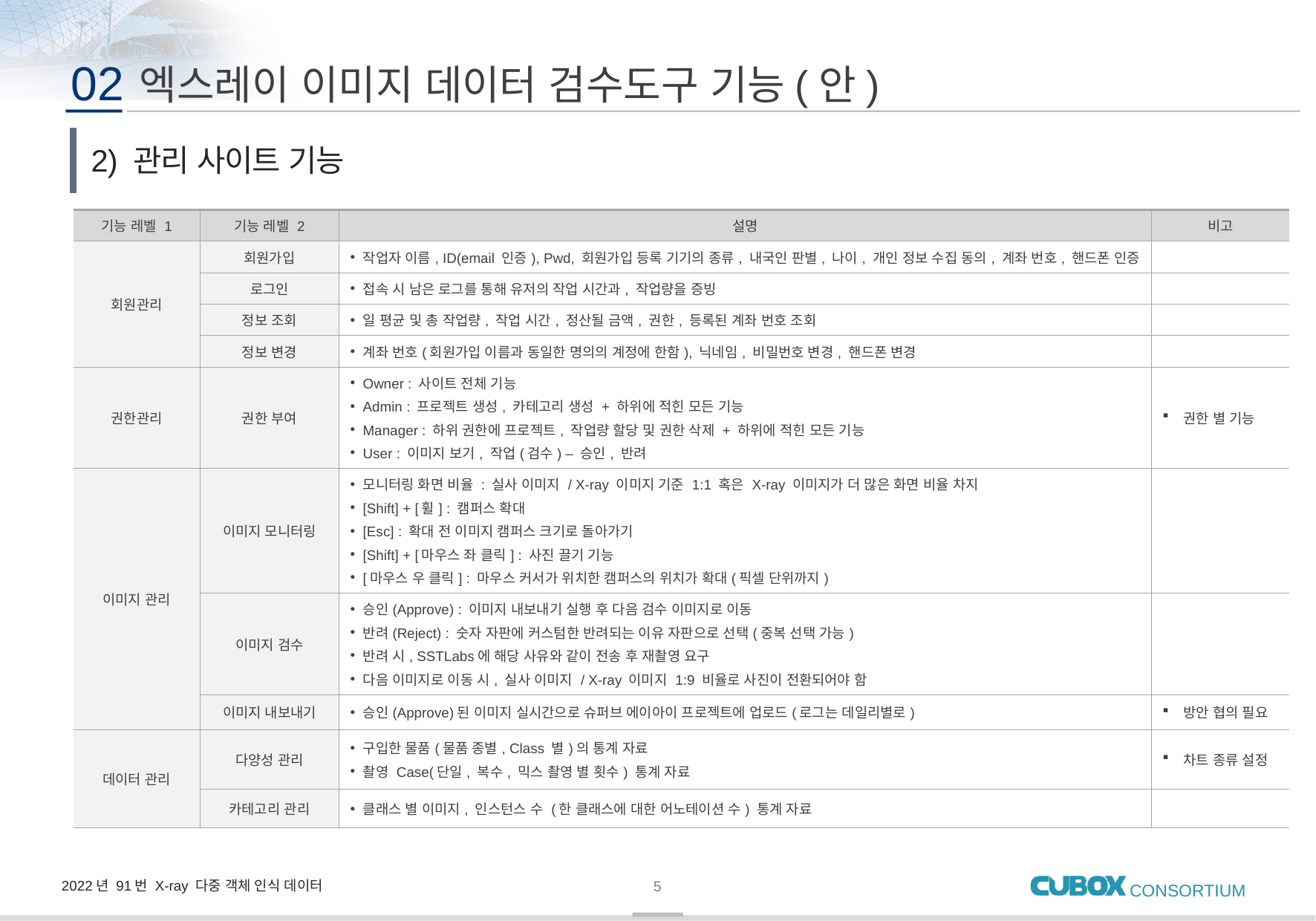

02
엑스레이 이미지 데이터 검수도구 기능(안)
2) 관리 사이트 기능
| 기능 레벨 1 | 기능 레벨 2 | 설명 | 비고 |
| --- | --- | --- | --- |
| 회원관리 | 회원가입 | 작업자 이름, ID(email 인증), Pwd, 회원가입 등록 기기의 종류, 내국인 판별, 나이, 개인 정보 수집 동의, 계좌 번호, 핸드폰 인증 |  |
|  | 로그인 | 접속 시 남은 로그를 통해 유저의 작업 시간과, 작업량을 증빙 |  |
|  | 정보 조회 | 일 평균 및 총 작업량, 작업 시간, 정산될 금액, 권한, 등록된 계좌 번호 조회 |  |
|  | 정보 변경 | 계좌 번호(회원가입 이름과 동일한 명의의 계정에 한함), 닉네임, 비밀번호 변경, 핸드폰 변경 |  |
| 권한관리 | 권한 부여 | Owner : 사이트 전체 기능 Admin : 프로젝트 생성, 카테고리 생성 + 하위에 적힌 모든 기능 Manager : 하위 권한에 프로젝트, 작업량 할당 및 권한 삭제 + 하위에 적힌 모든 기능 User : 이미지 보기, 작업(검수) – 승인, 반려 | 권한 별 기능 |
| 이미지 관리 | 이미지 모니터링 | 모니터링 화면 비율 : 실사 이미지 / X-ray 이미지 기준 1:1 혹은 X-ray 이미지가 더 많은 화면 비율 차지 [Shift] + [휠] : 캠퍼스 확대 [Esc] : 확대 전 이미지 캠퍼스 크기로 돌아가기 [Shift] + [마우스 좌 클릭] : 사진 끌기 기능 [마우스 우 클릭] : 마우스 커서가 위치한 캠퍼스의 위치가 확대(픽셀 단위까지) |  |
|  | 이미지 검수 | 승인(Approve) : 이미지 내보내기 실행 후 다음 검수 이미지로 이동 반려(Reject) : 숫자 자판에 커스텀한 반려되는 이유 자판으로 선택(중복 선택 가능) 반려 시, SSTLabs에 해당 사유와 같이 전송 후 재촬영 요구 다음 이미지로 이동 시, 실사 이미지 / X-ray 이미지 1:9 비율로 사진이 전환되어야 함 |  |
|  | 이미지 내보내기 | 승인(Approve)된 이미지 실시간으로 슈퍼브 에이아이 프로젝트에 업로드(로그는 데일리별로) | 방안 협의 필요 |
| 데이터 관리 | 다양성 관리 | 구입한 물품(물품 종별, Class 별)의 통계 자료 촬영 Case(단일, 복수, 믹스 촬영 별 횟수) 통계 자료 | 차트 종류 설정 |
|  | 카테고리 관리 | 클래스 별 이미지, 인스턴스 수 (한 클래스에 대한 어노테이션 수) 통계 자료 |  |